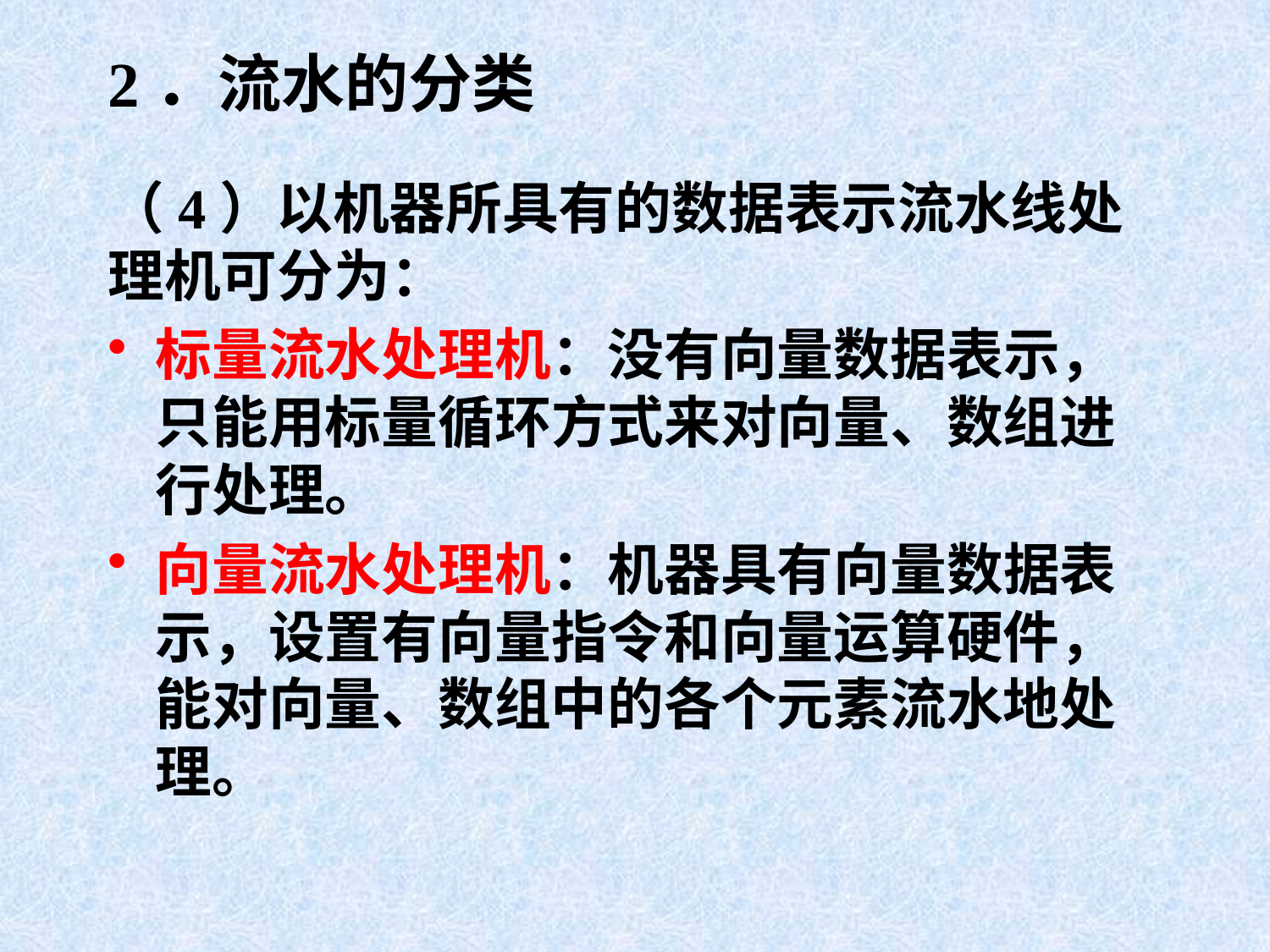

# 2．流水的分类
（4）以机器所具有的数据表示流水线处理机可分为：
标量流水处理机：没有向量数据表示，只能用标量循环方式来对向量、数组进行处理。
向量流水处理机：机器具有向量数据表示，设置有向量指令和向量运算硬件，能对向量、数组中的各个元素流水地处理。